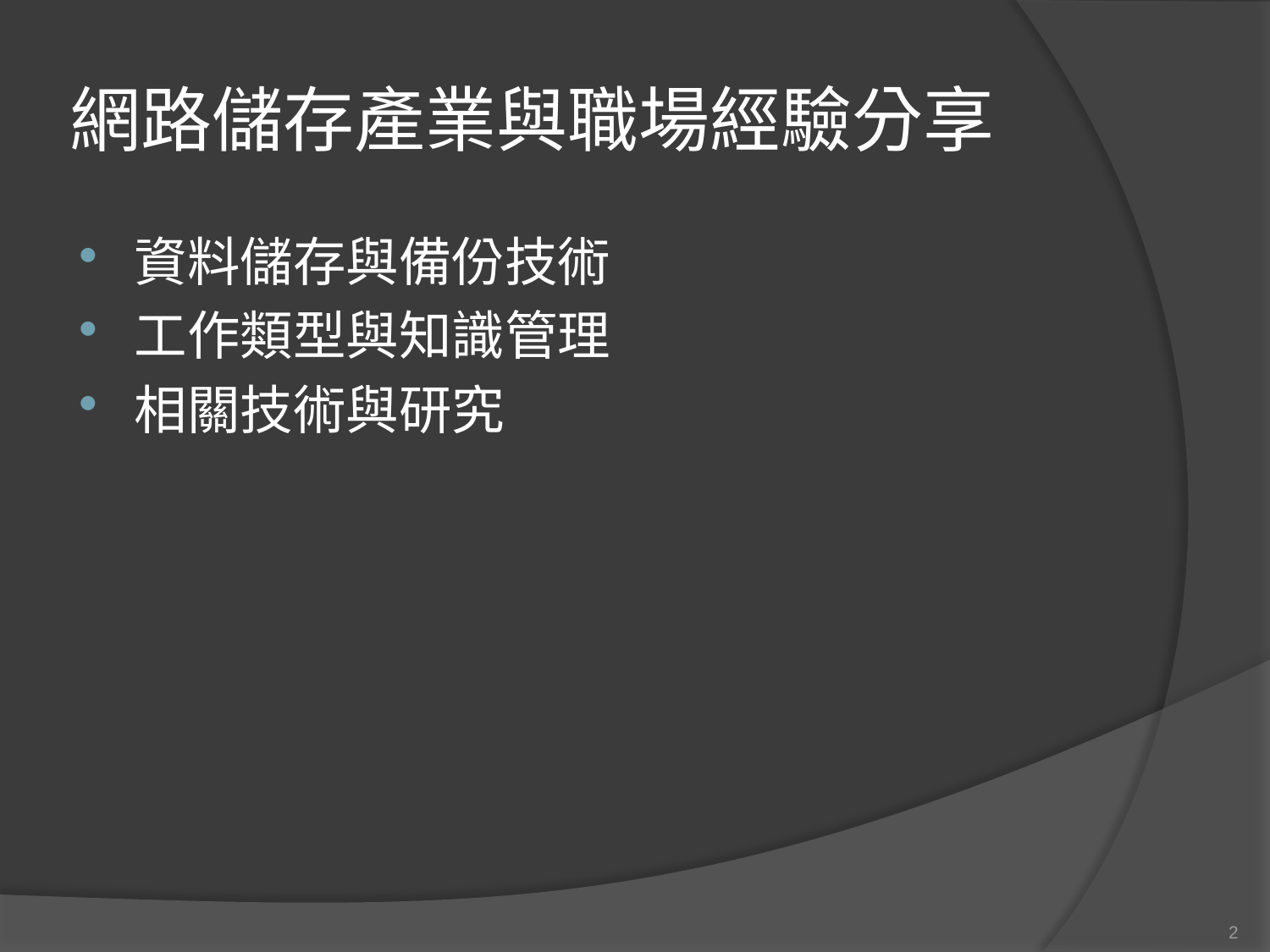

# 網路儲存產業與職場經驗分享
資料儲存與備份技術
工作類型與知識管理
相關技術與研究

2